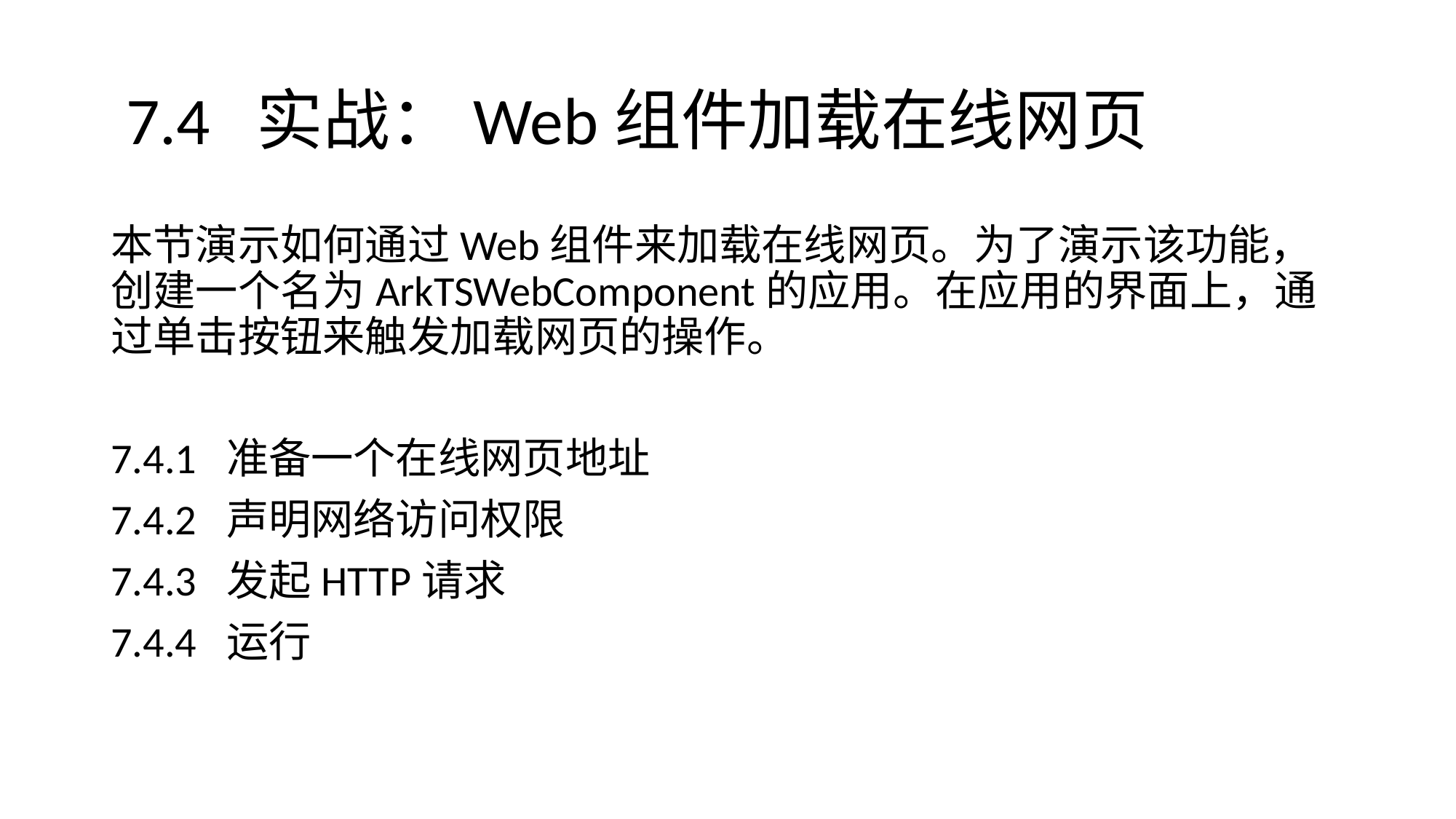

# 7.4  实战：Web组件加载在线网页
本节演示如何通过Web组件来加载在线网页。为了演示该功能，创建一个名为ArkTSWebComponent的应用。在应用的界面上，通过单击按钮来触发加载网页的操作。

7.4.1  准备一个在线网页地址
7.4.2  声明网络访问权限
7.4.3  发起HTTP请求
7.4.4  运行